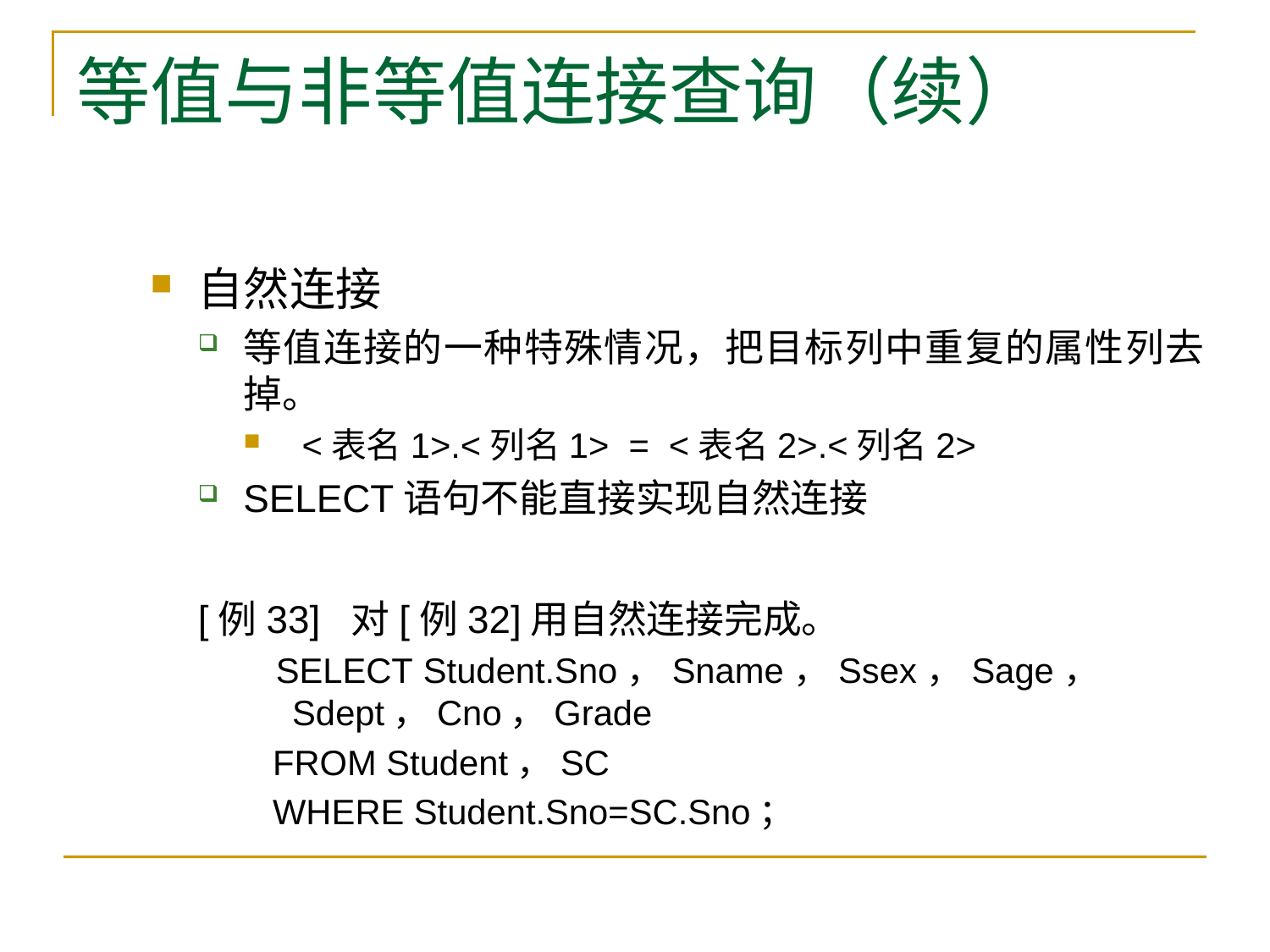

# 等值与非等值连接查询（续）
自然连接
等值连接的一种特殊情况，把目标列中重复的属性列去掉。
 <表名1>.<列名1>  =  <表名2>.<列名2>
SELECT语句不能直接实现自然连接

[例33]  对[例32]用自然连接完成。
   SELECT Student.Sno，Sname，Ssex，Sage，          	Sdept，Cno，Grade
   FROM Student，SC
   WHERE Student.Sno=SC.Sno；